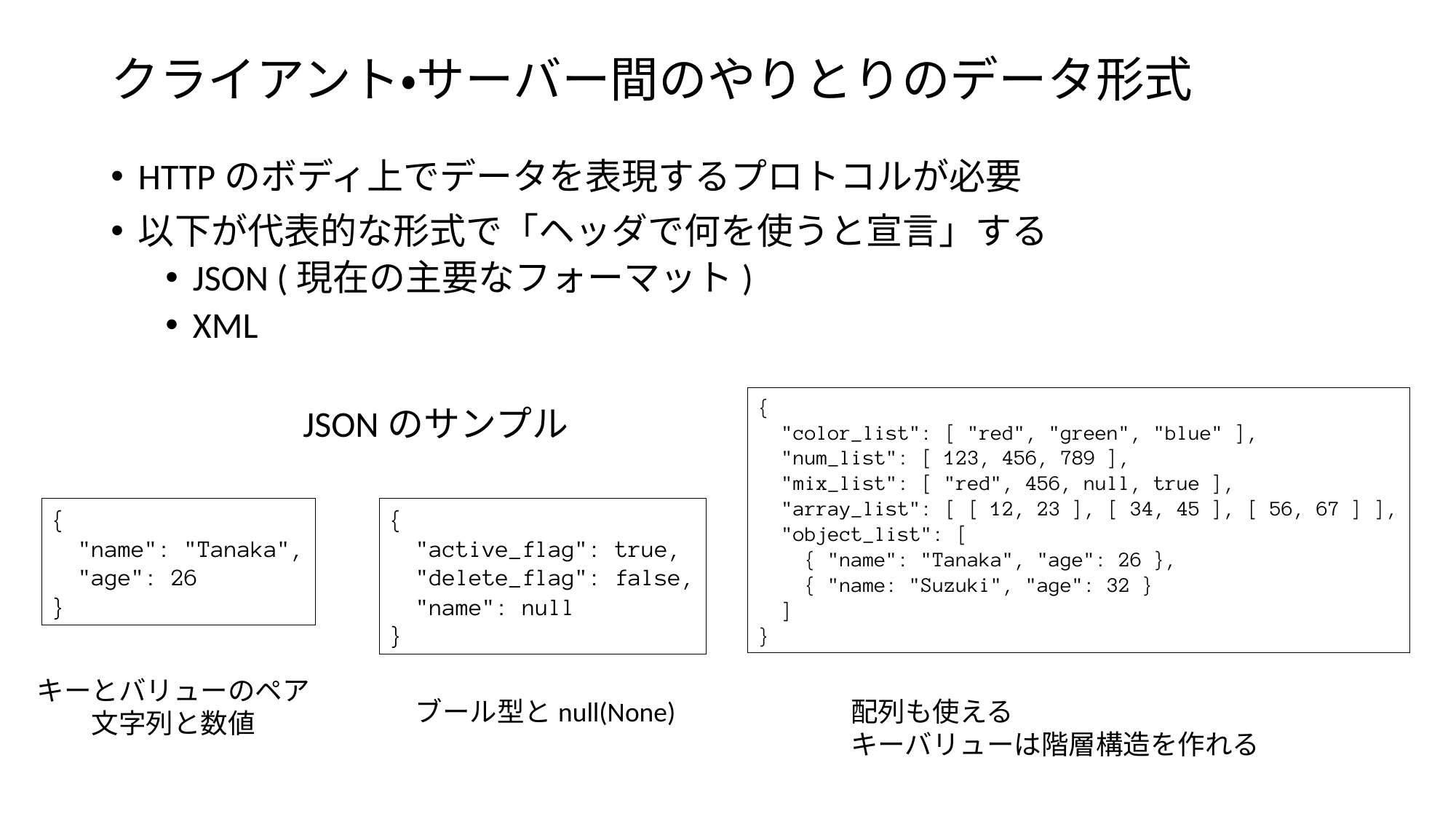

# クライアント・サーバー間のやりとりのデータ形式
HTTPのボディ上でデータを表現するプロトコルが必要
以下が代表的な形式で「ヘッダで何を使うと宣言」する
JSON (現在の主要なフォーマット)
XML
{
  "color_list": [ "red", "green", "blue" ],
  "num_list": [ 123, 456, 789 ],
  "mix_list": [ "red", 456, null, true ],
  "array_list": [ [ 12, 23 ], [ 34, 45 ], [ 56, 67 ] ],
  "object_list": [
    { "name": "Tanaka", "age": 26 },
    { "name: "Suzuki", "age": 32 }
  ]
}
JSONのサンプル
{
  "name": "Tanaka",
  "age": 26
}
{
  "active_flag": true,
  "delete_flag": false,
  "name": null
}
キーとバリューのペア
文字列と数値
配列も使える
キーバリューは階層構造を作れる
ブール型とnull(None)